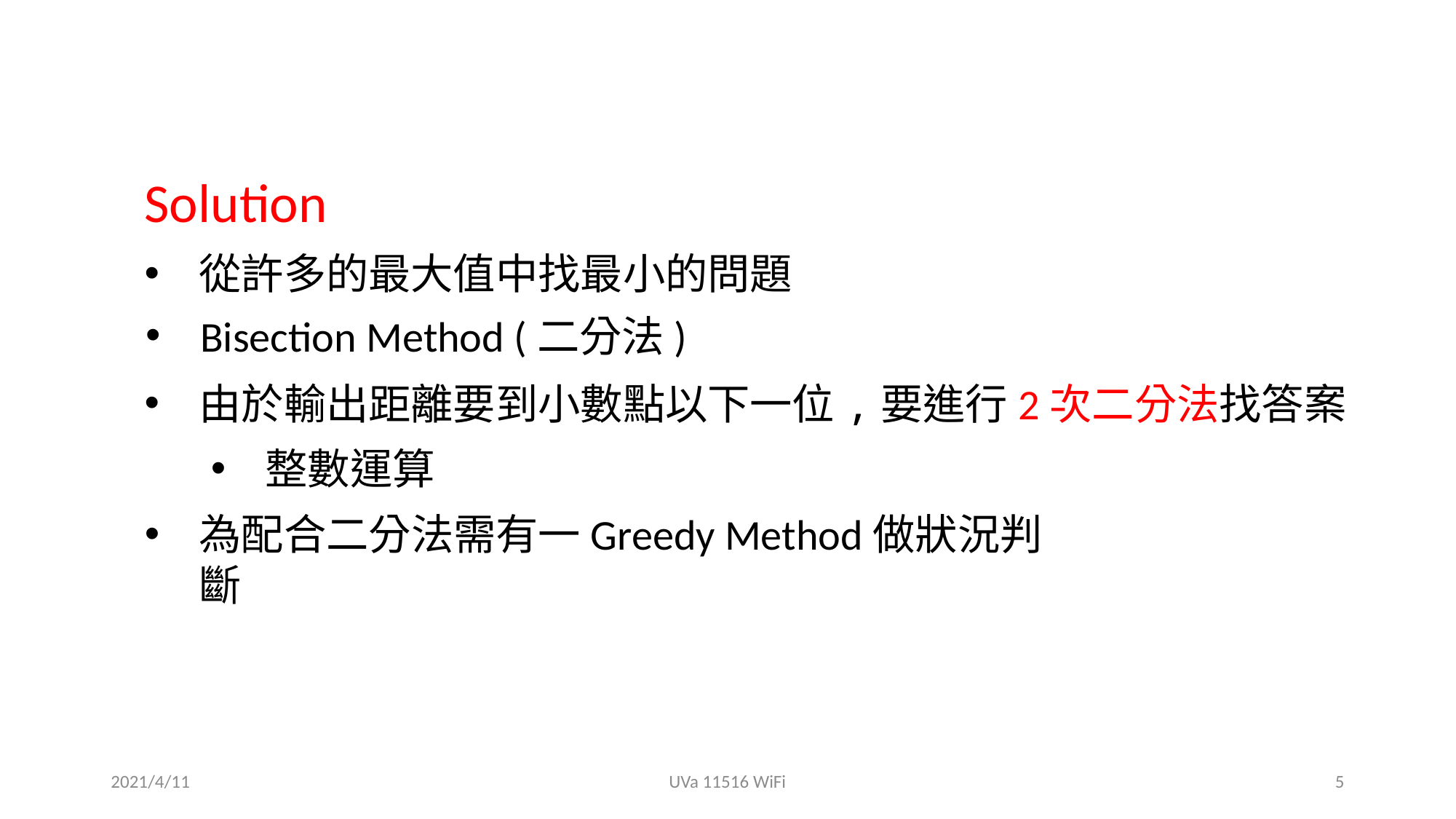

Solution
從許多的最大值中找最小的問題
Bisection Method (二分法)
由於輸出距離要到小數點以下一位,要進行2次二分法找答案
整數運算
為配合二分法需有一Greedy Method做狀況判斷
2021/4/11
UVa 11516 WiFi
5